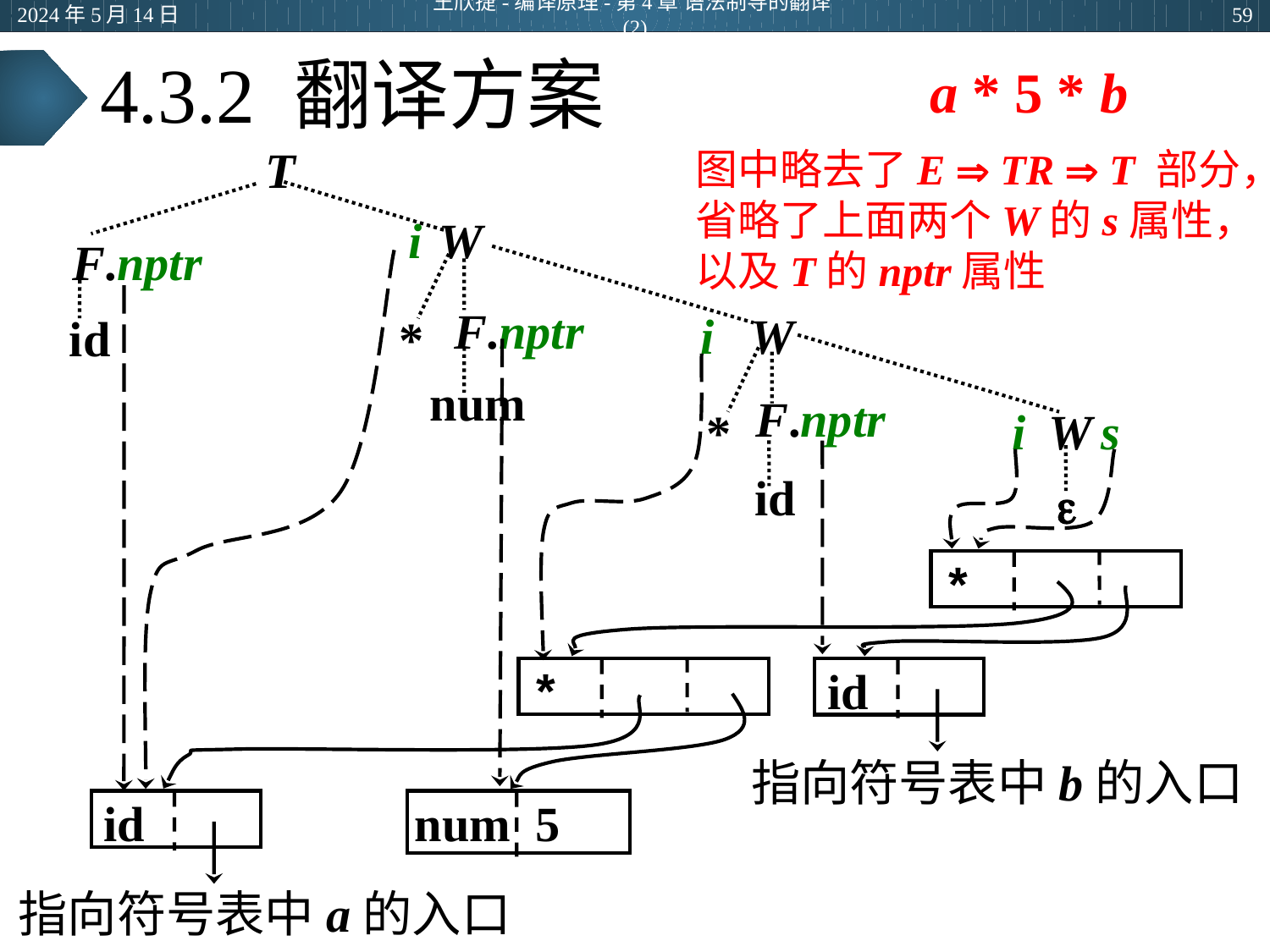

2024年5月14日
王欣捷-编译原理-第4章 语法制导的翻译(2)
59
# 4.3.2 翻译方案
a * 5 * b
图中略去了E ⇒ TR ⇒ T 部分，
省略了上面两个W的s属性，
以及T的nptr属性
T

i  W
F.nptr

F.nptr
i   W
id
*

num
F.nptr
i  W  s
*

id
ε
*

*

id

指向符号表中b的入口
id

num  5

指向符号表中a的入口